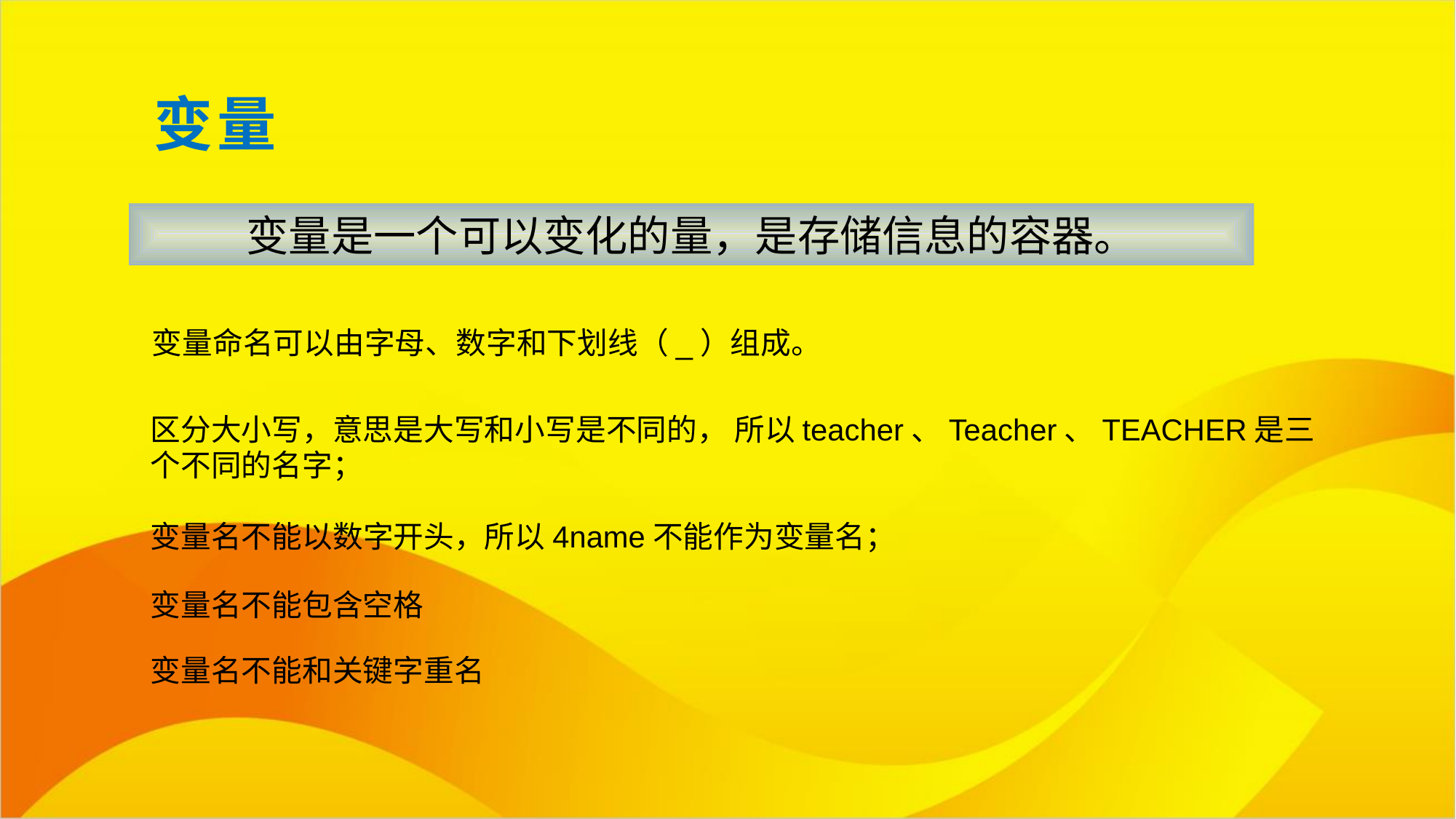

变量
变量是一个可以变化的量，是存储信息的容器。
变量命名可以由字母、数字和下划线（_）组成。
区分大小写，意思是大写和小写是不同的， 所以teacher、Teacher、TEACHER是三个不同的名字；
变量名不能以数字开头，所以4name不能作为变量名；
变量名不能包含空格
变量名不能和关键字重名